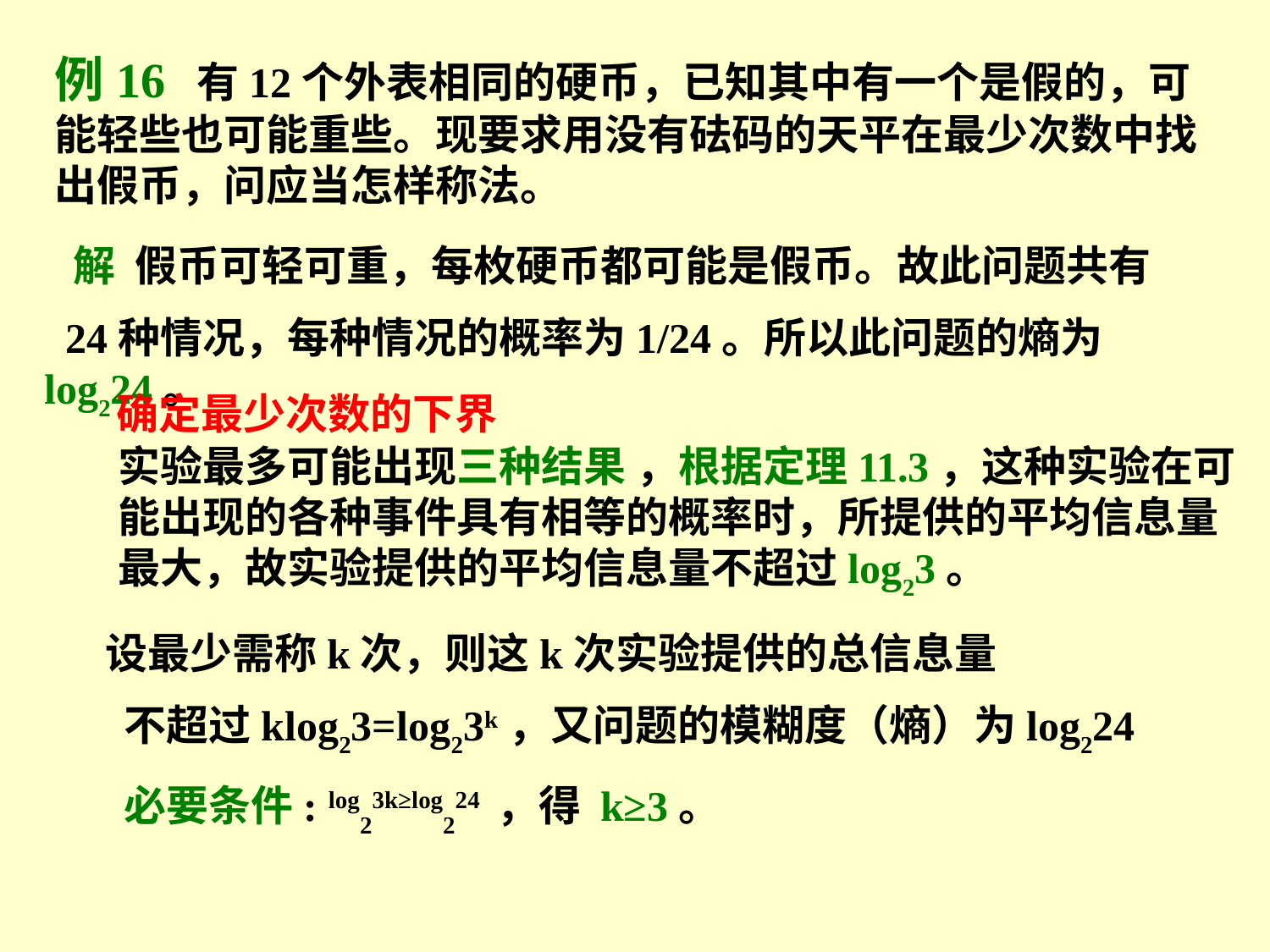

例16  有12个外表相同的硬币，已知其中有一个是假的，可能轻些也可能重些。现要求用没有砝码的天平在最少次数中找出假币，问应当怎样称法。
  解  假币可轻可重，每枚硬币都可能是假币。故此问题共有
  24种情况，每种情况的概率为1/24。所以此问题的熵为log224。
 确定最少次数的下界
实验最多可能出现三种结果 ，根据定理11.3，这种实验在可能出现的各种事件具有相等的概率时，所提供的平均信息量最大，故实验提供的平均信息量不超过log23。
  设最少需称k次，则这k次实验提供的总信息量
    不超过klog23=log23k，又问题的模糊度（熵）为log224
    必要条件: log23k≥log224 ，得 k≥3。